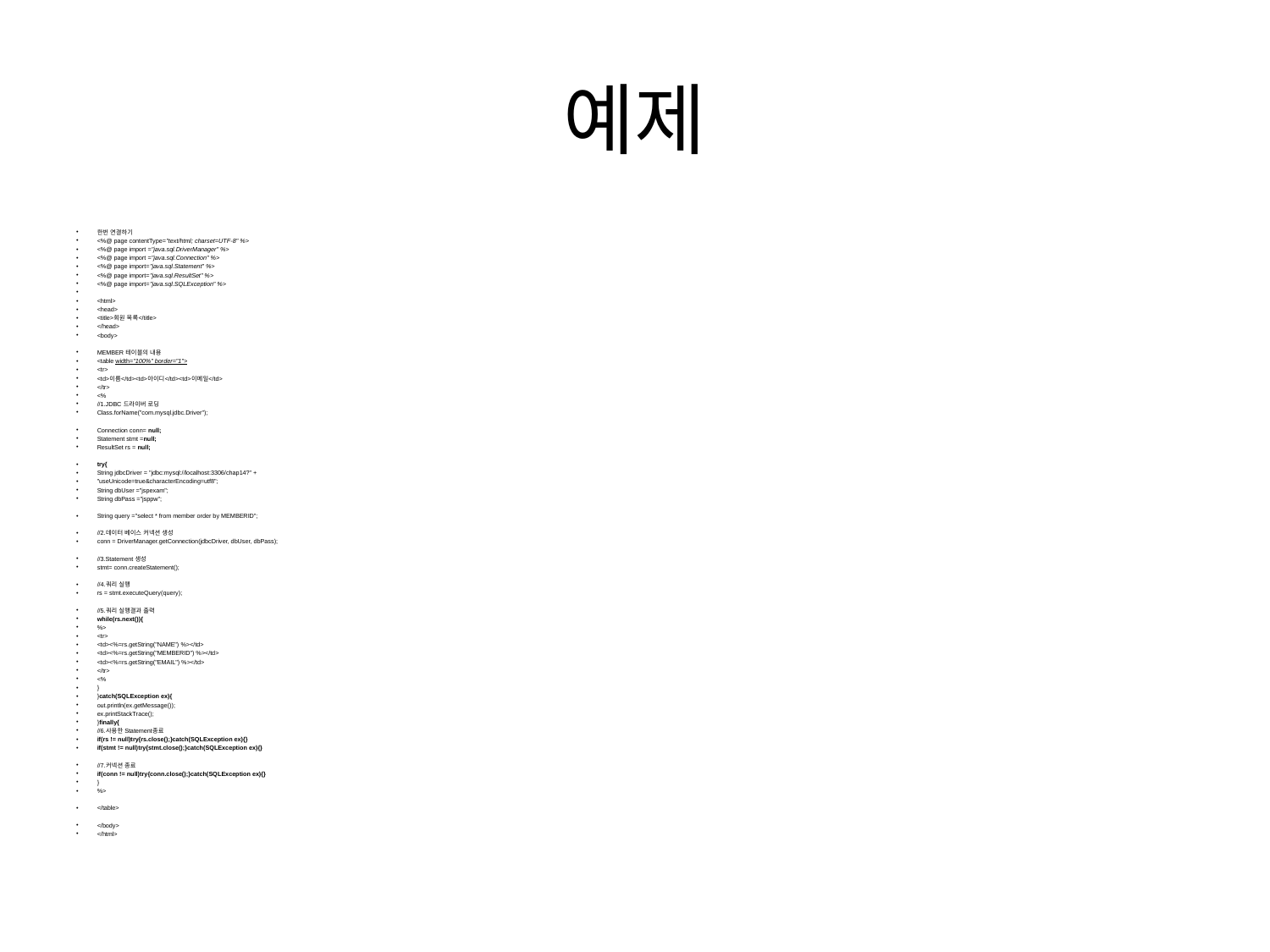

# 예제
한번 연결하기
<%@ page contentType="text/html; charset=UTF-8" %>
<%@ page import ="java.sql.DriverManager" %>
<%@ page import ="java.sql.Connection" %>
<%@ page import="java.sql.Statement" %>
<%@ page import="java.sql.ResultSet" %>
<%@ page import="java.sql.SQLException" %>

<html>
<head>
<title>회원 목록</title>
</head>
<body>

MEMBER 테이블의 내용
<table width="100%" border="1">
<tr>
<td>이름</td><td>아이디</td><td>이메일</td>
</tr>
<%
//1.JDBC 드라이버 로딩
Class.forName("com.mysql.jdbc.Driver");

Connection conn= null;
Statement stmt =null;
ResultSet rs = null;

try{
String jdbcDriver = "jdbc:mysql://localhost:3306/chap14?" +
"useUnicode=true&characterEncoding=utf8";
String dbUser ="jspexam";
String dbPass ="jsppw";

String query ="select * from member order by MEMBERID";

//2.데이터 베이스 커넥션 생성
conn = DriverManager.getConnection(jdbcDriver, dbUser, dbPass);

//3.Statement 생성
stmt= conn.createStatement();

//4.쿼리 실행
rs = stmt.executeQuery(query);

//5.쿼리 실행결과 출력
while(rs.next()){
%>
<tr>
<td><%=rs.getString("NAME") %></td>
<td><%=rs.getString("MEMBERID") %></td>
<td><%=rs.getString("EMAIL") %></td>
</tr>
<%
}
}catch(SQLException ex){
out.println(ex.getMessage());
ex.printStackTrace();
}finally{
//6.사용한 Statement종료
if(rs != null)try{rs.close();}catch(SQLException ex){}
if(stmt != null)try{stmt.close();}catch(SQLException ex){}

//7.커넥션 종료
if(conn != null)try{conn.close();}catch(SQLException ex){}
}
%>

</table>

</body>
</html>